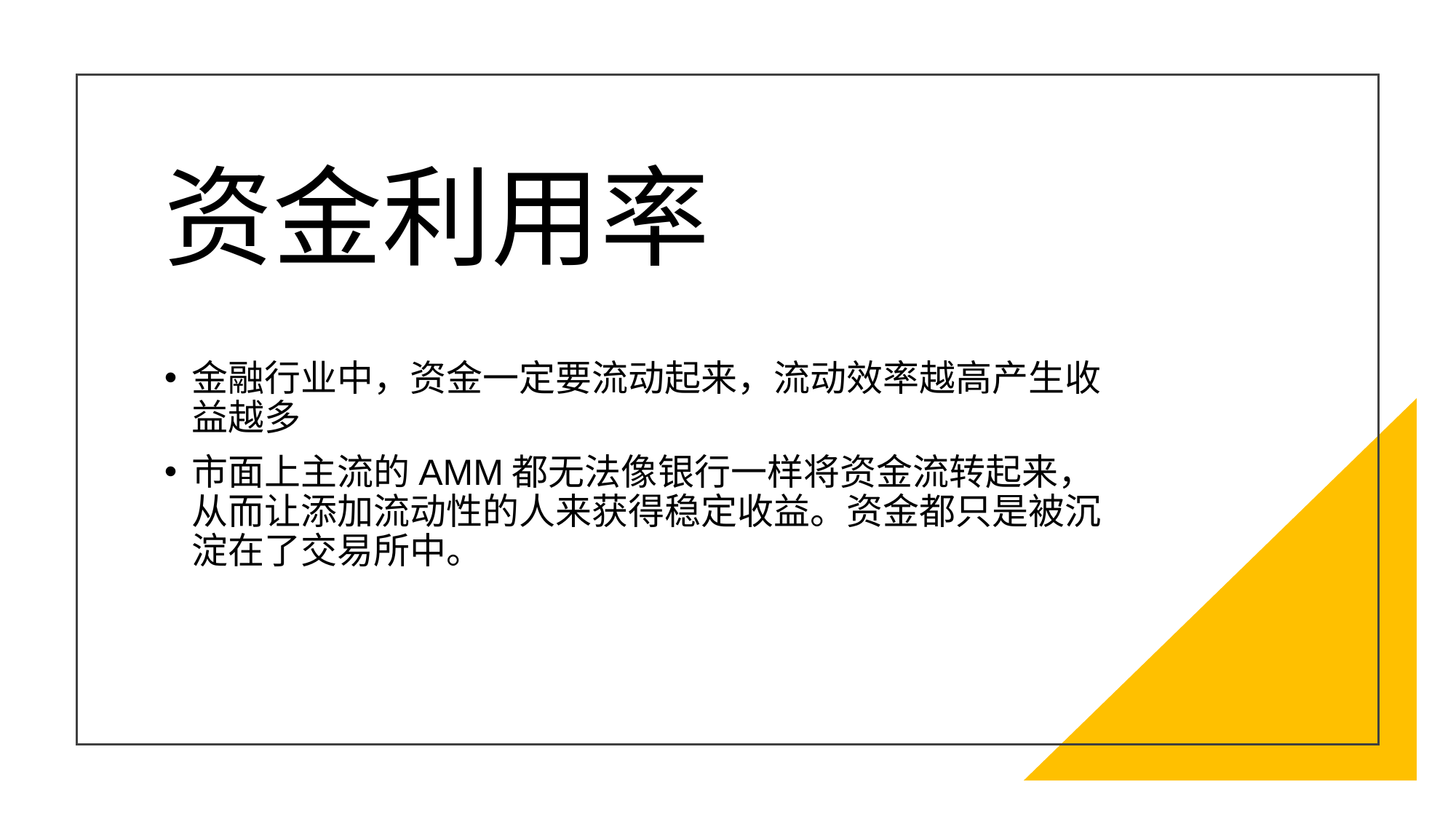

# 资金利用率
金融行业中，资金一定要流动起来，流动效率越高产生收益越多
市面上主流的AMM都无法像银行一样将资金流转起来，从而让添加流动性的人来获得稳定收益。资金都只是被沉淀在了交易所中。